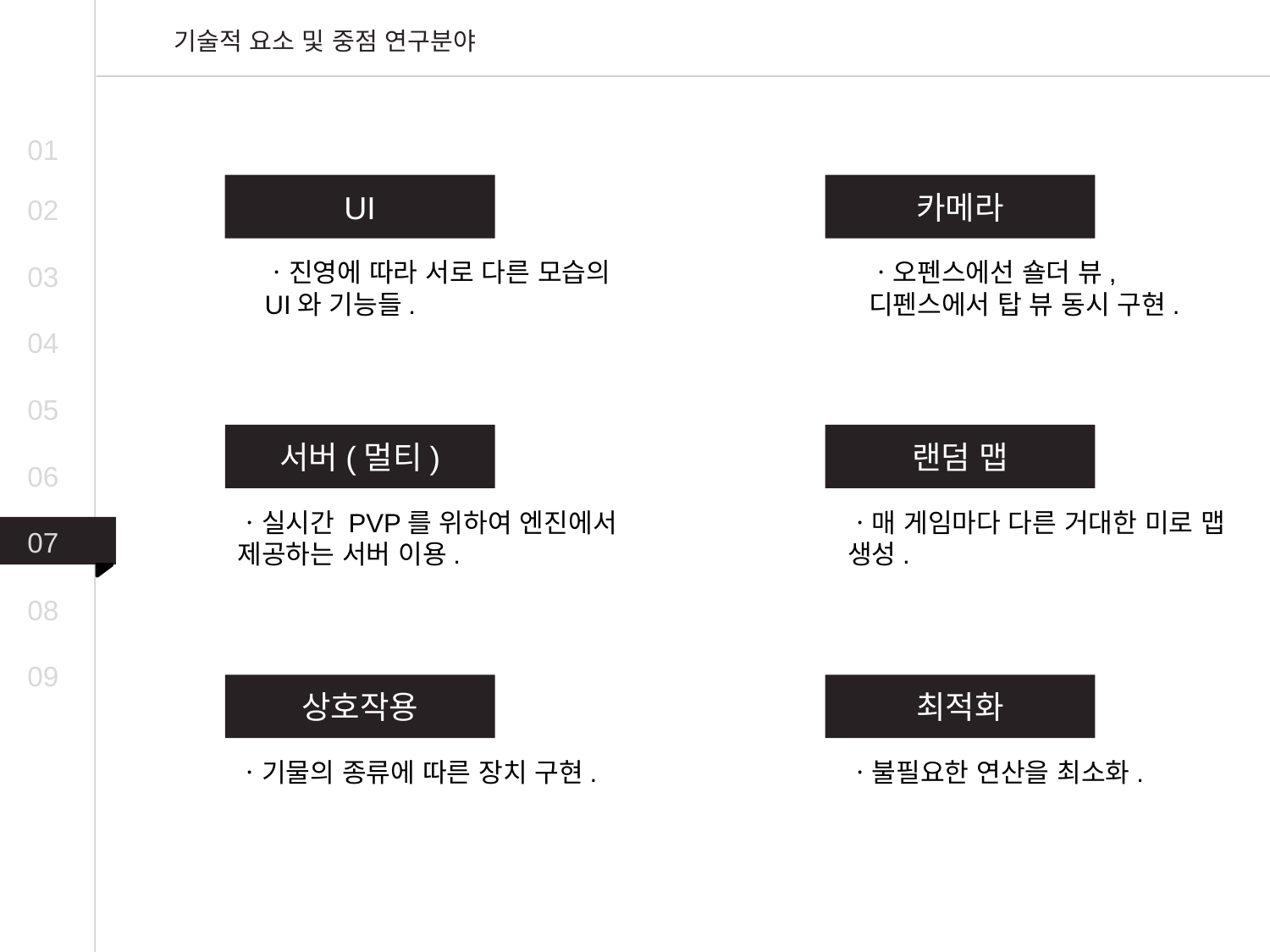

기술적 요소 및 중점 연구분야
01
UI
카메라
02
ㆍ진영에 따라 서로 다른 모습의
UI와 기능들.
ㆍ오펜스에선 숄더 뷰,
디펜스에서 탑 뷰 동시 구현.

03
04
05
서버(멀티)
랜덤 맵
06
ㆍ실시간 PVP를 위하여 엔진에서 제공하는 서버 이용.
ㆍ매 게임마다 다른 거대한 미로 맵 생성.

07
08
09
상호작용
최적화
ㆍ기물의 종류에 따른 장치 구현.
ㆍ불필요한 연산을 최소화.